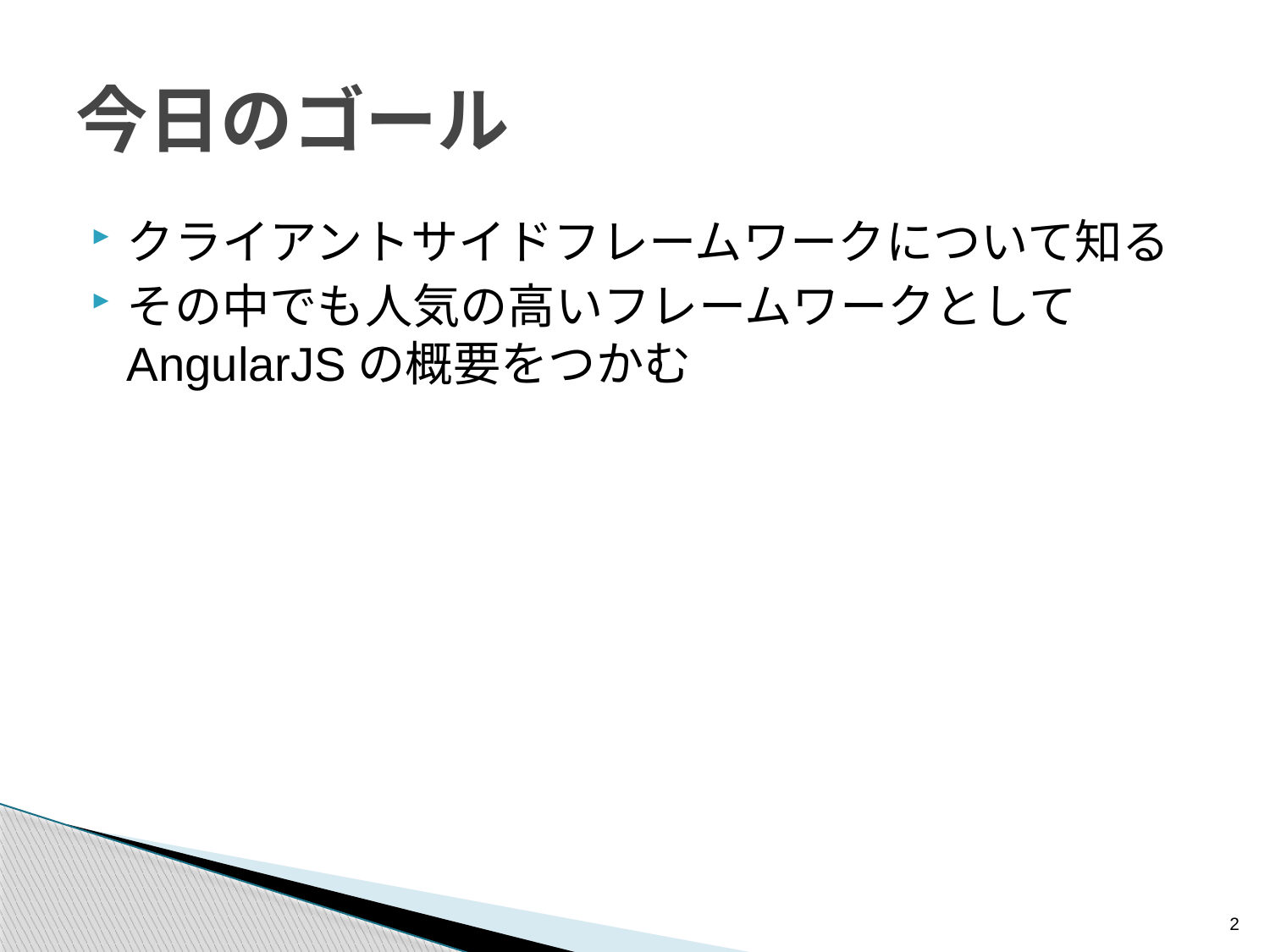

# 今日のゴール
クライアントサイドフレームワークについて知る
その中でも人気の高いフレームワークとして
AngularJSの概要をつかむ
2